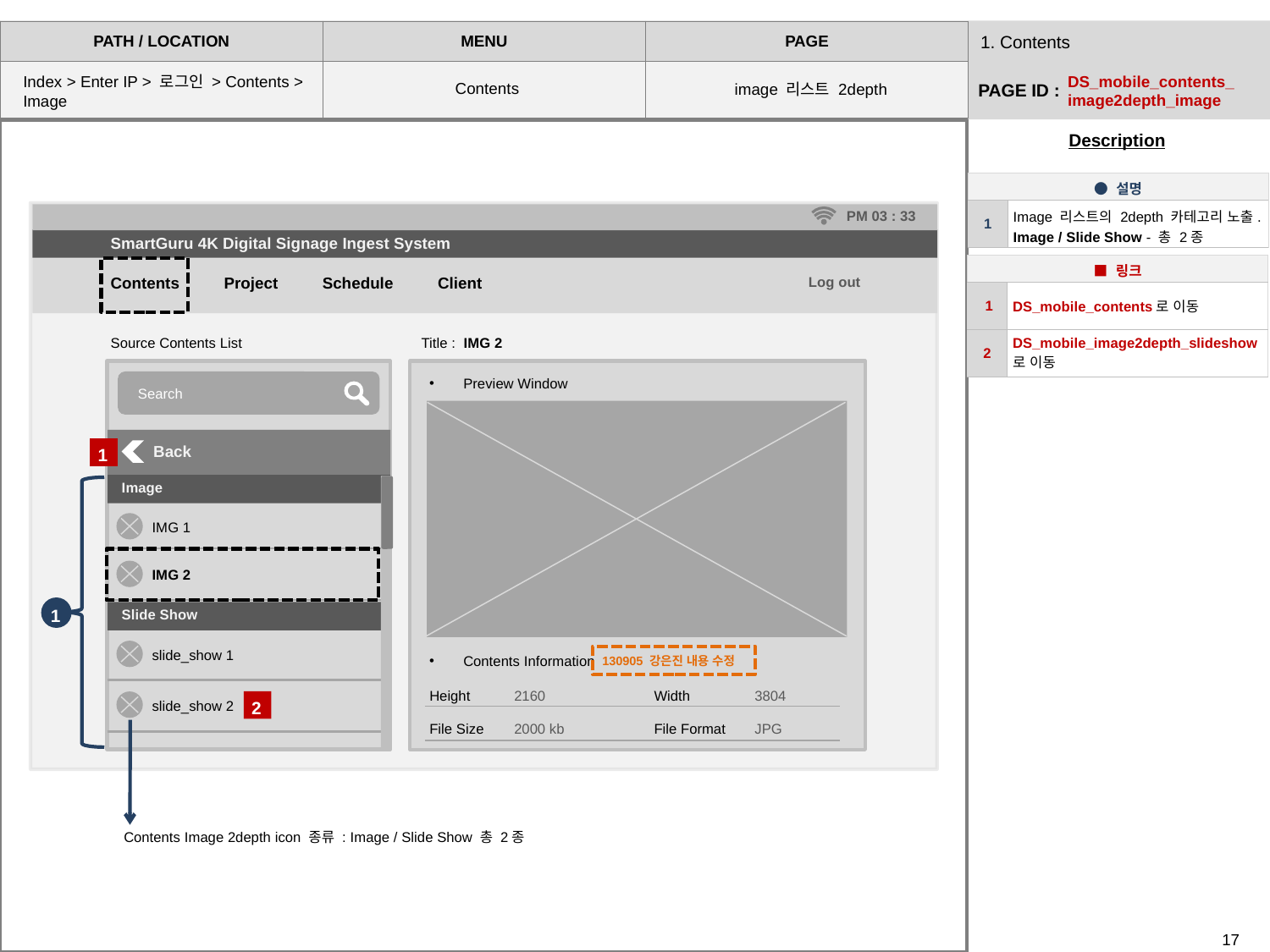

1. Contents

DS_mobile_contents_image2depth_image
Index > Enter IP > 로그인 > Contents >
Image
Contents
image 리스트 2depth
| ● 설명 |  |
| --- | --- |
| 1 | Image 리스트의 2depth 카테고리 노출. Image / Slide Show - 총 2종 |
PM 03 : 33

SmartGuru 4K Digital Signage Ingest System

| ■ 링크 |  |
| --- | --- |
| 1 | DS\_mobile\_contents로 이동 |
| 2 | DS\_mobile\_image2depth\_slideshow로 이동 |

Contents          Project          Schedule          Client
Log out
Source Contents List
Title :  IMG 2

 Preview Window

Search

1

Back

Image

IMG 1

IMG 2

Slide Show

slide_show 1

slide_show 2

1

 Contents Information

130905 강은진 내용 수정
Height
File Size
2160
2000 kb
Width
File Format
3804
JPG
2

Contents Image 2depth icon 종류 : Image / Slide Show 총 2종
17